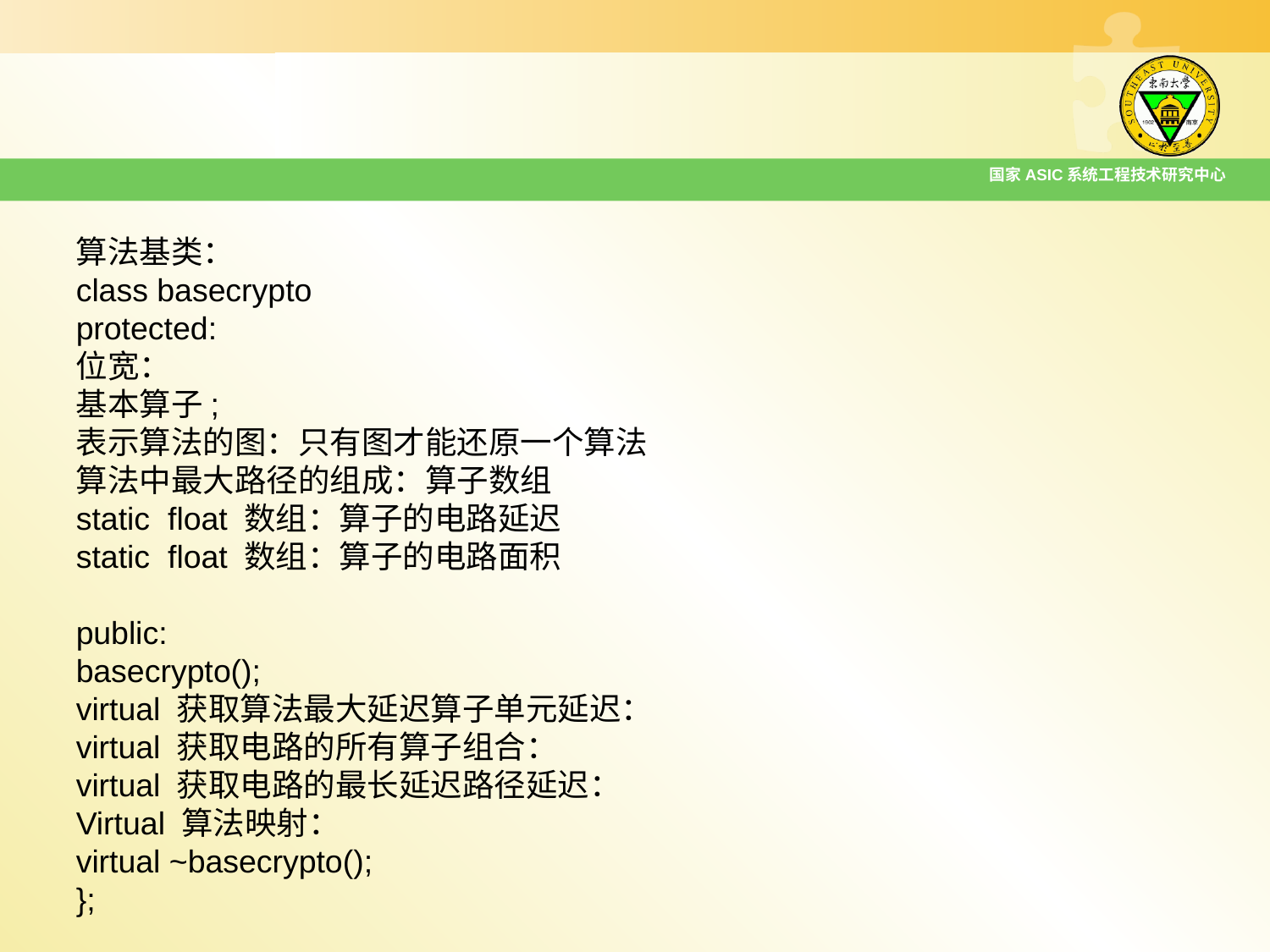

国家ASIC系统工程技术研究中心
算法基类：
class basecrypto
protected:
位宽：
基本算子;
表示算法的图：只有图才能还原一个算法
算法中最大路径的组成：算子数组
static  float 数组：算子的电路延迟
static  float 数组：算子的电路面积

public:
basecrypto();
virtual 获取算法最大延迟算子单元延迟：
virtual 获取电路的所有算子组合：
virtual 获取电路的最长延迟路径延迟：
Virtual 算法映射：
virtual ~basecrypto();
};